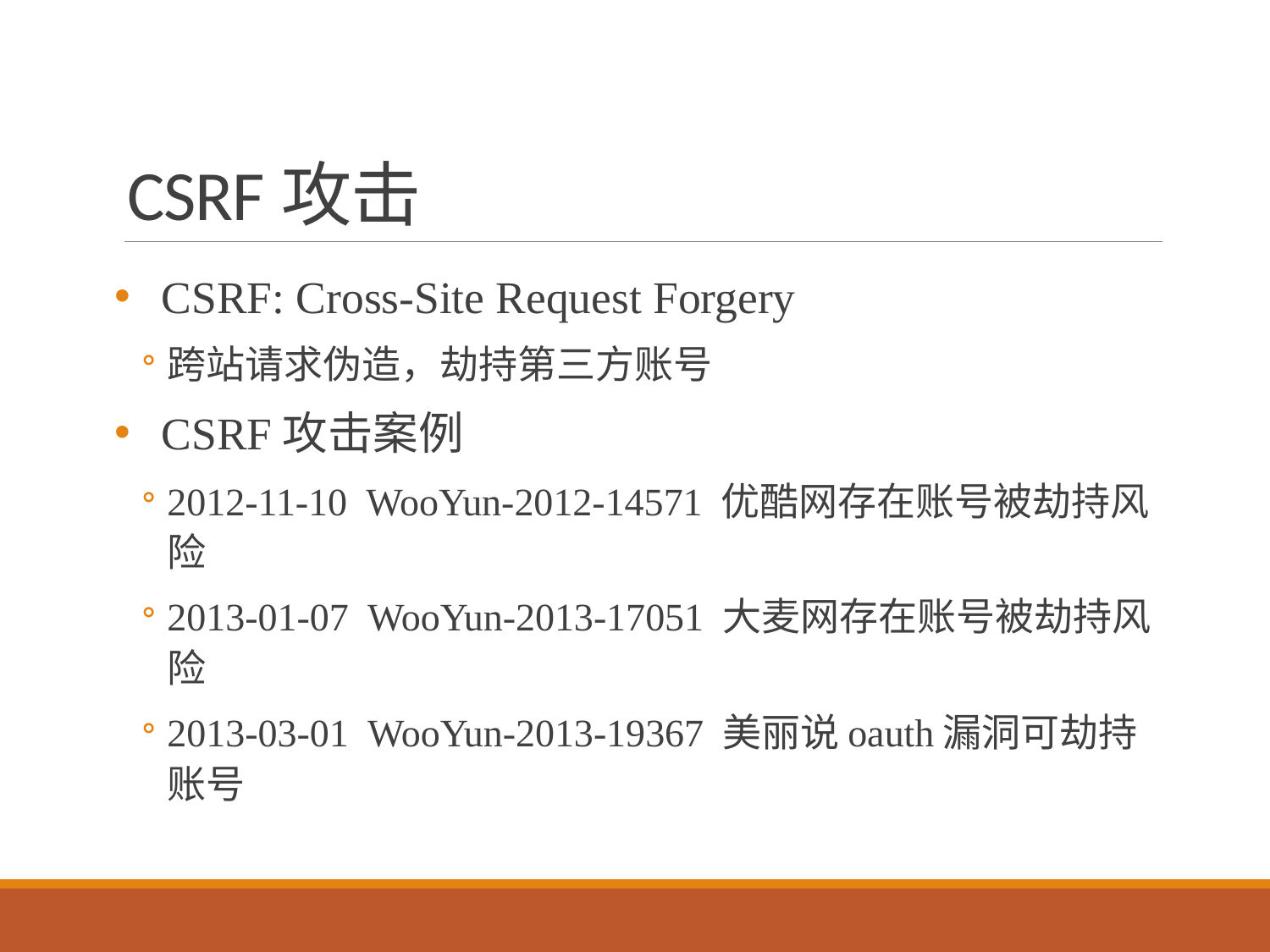

# CSRF攻击
CSRF: Cross-Site Request Forgery
跨站请求伪造，劫持第三方账号
CSRF攻击案例
2012-11-10  WooYun-2012-14571 优酷网存在账号被劫持风险
2013-01-07  WooYun-2013-17051 大麦网存在账号被劫持风险
2013-03-01  WooYun-2013-19367 美丽说oauth漏洞可劫持账号